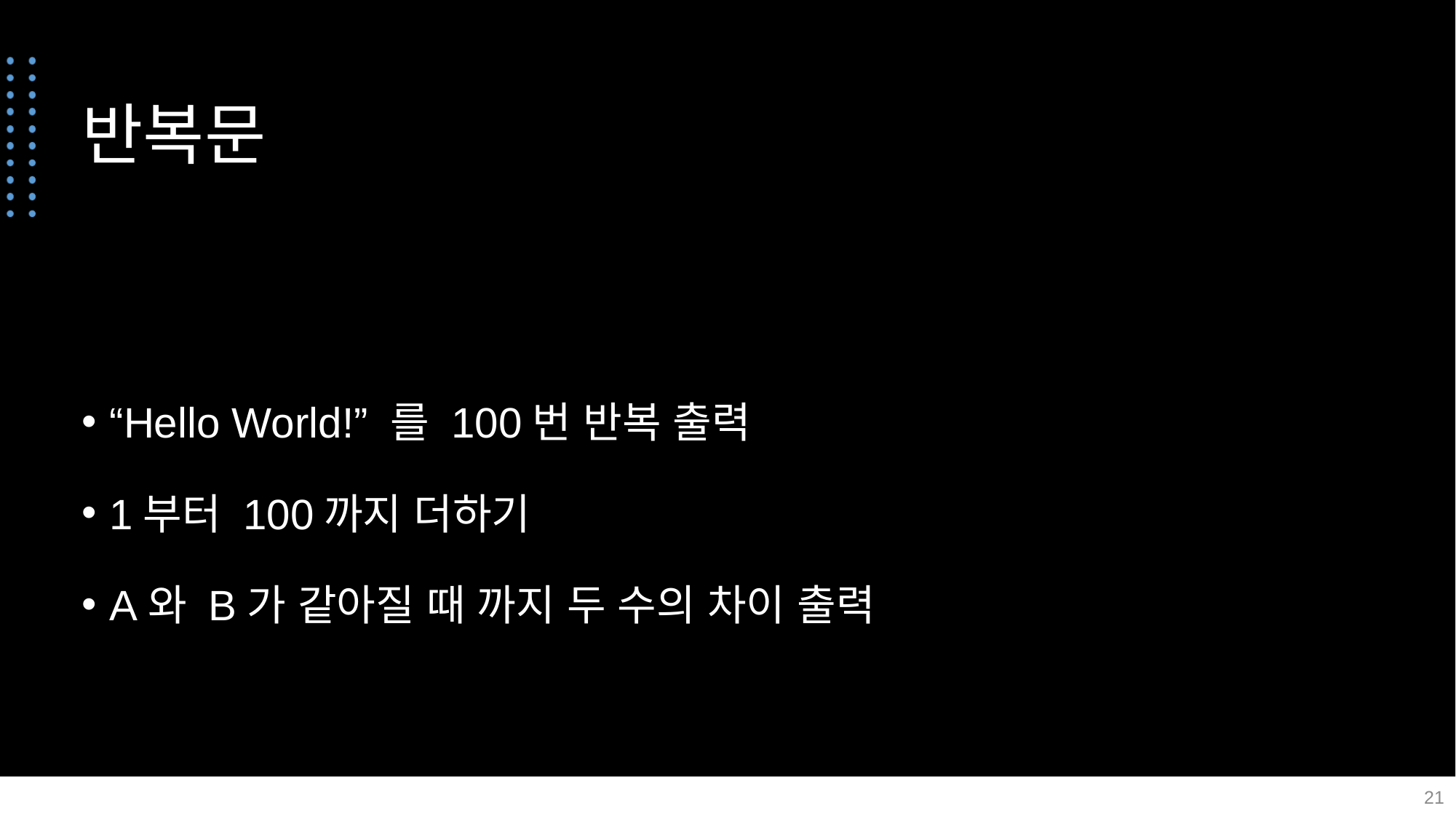

# 반복문
“Hello World!” 를 100번 반복 출력
1부터 100까지 더하기
A와 B가 같아질 때 까지 두 수의 차이 출력
21